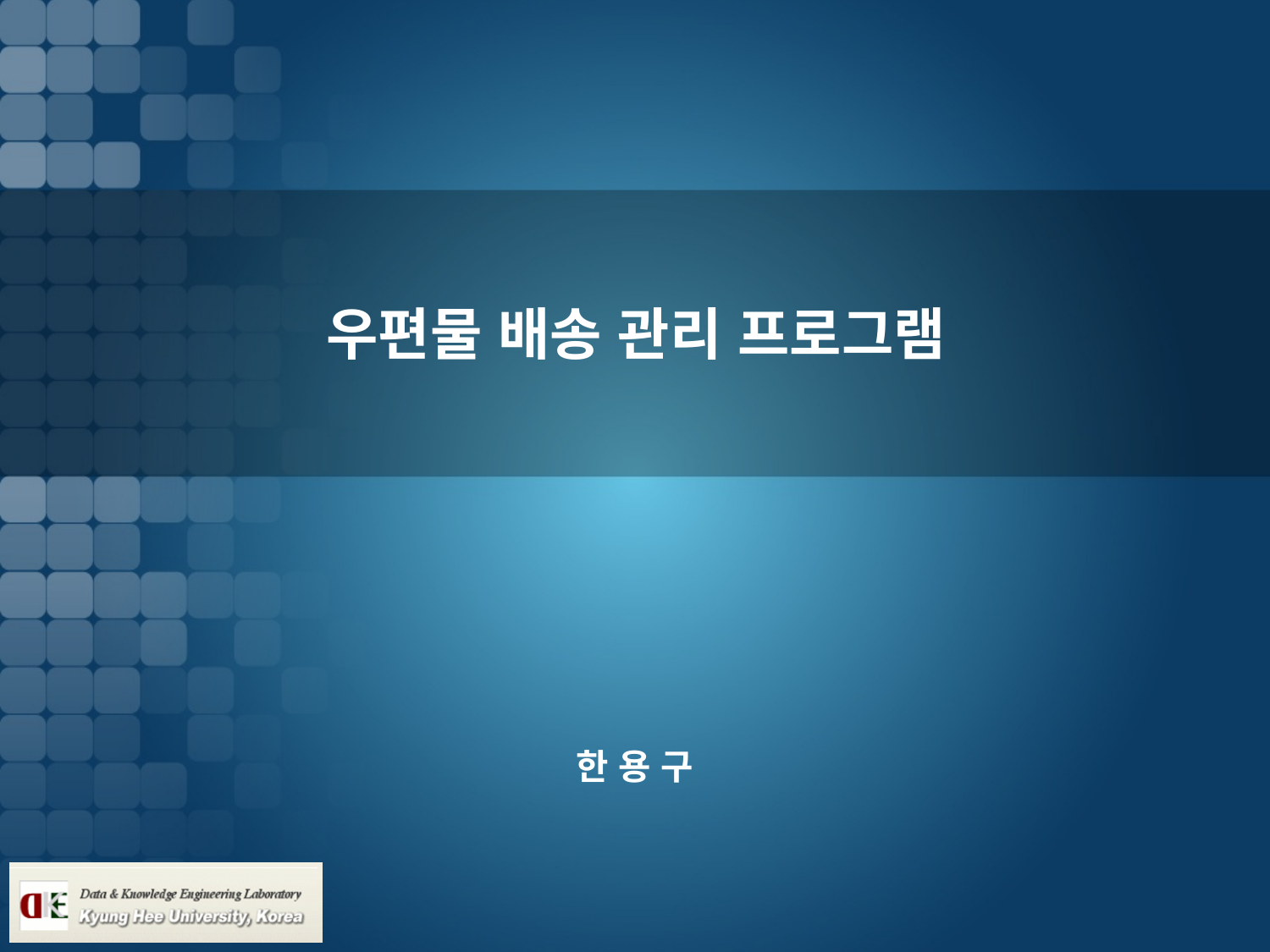

# 우편물 배송 관리 프로그램
한 용 구